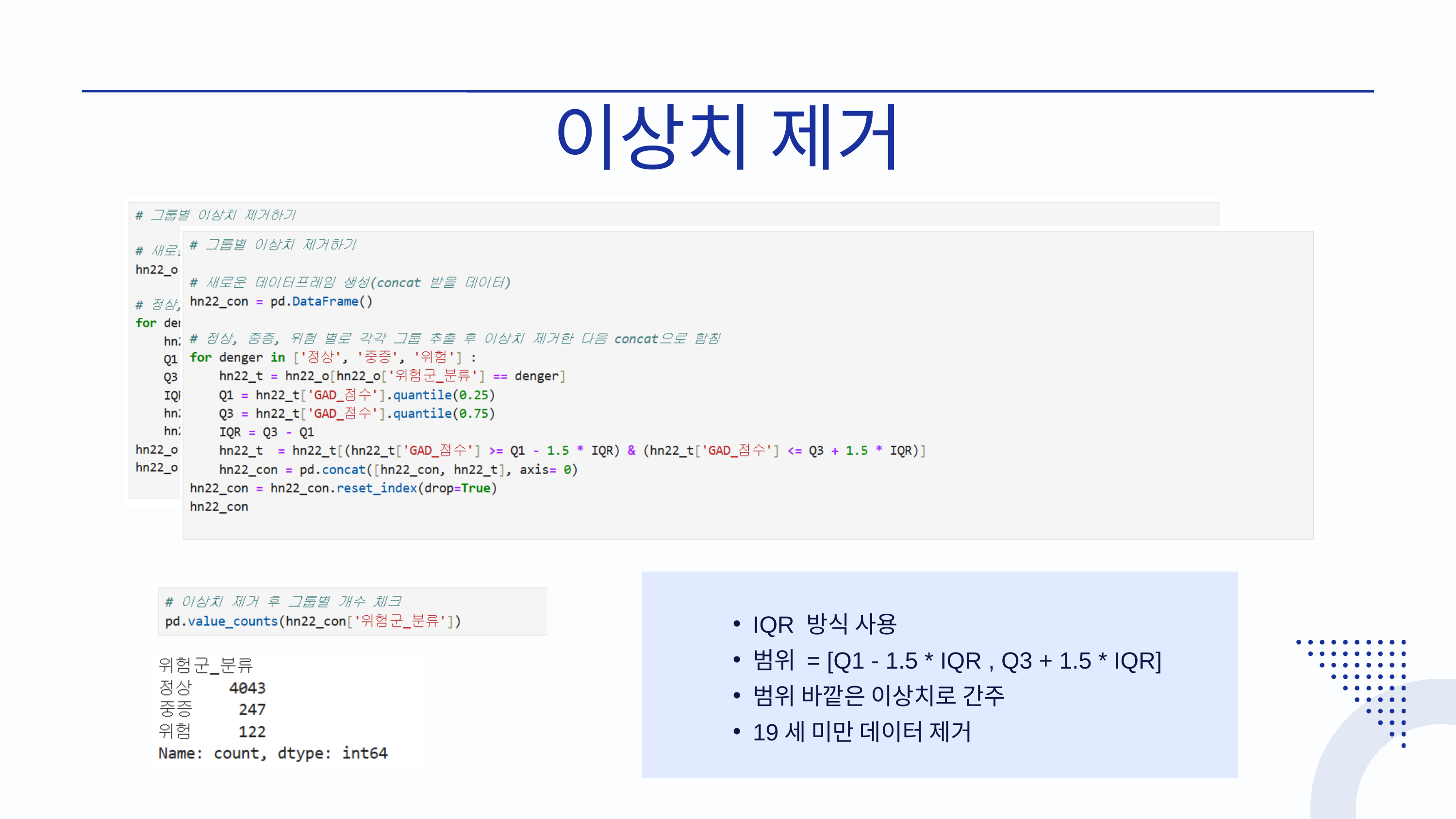

이상치 제거

IQR 방식 사용
범위 = [Q1 - 1.5 * IQR , Q3 + 1.5 * IQR]
범위 바깥은 이상치로 간주
19세 미만 데이터 제거